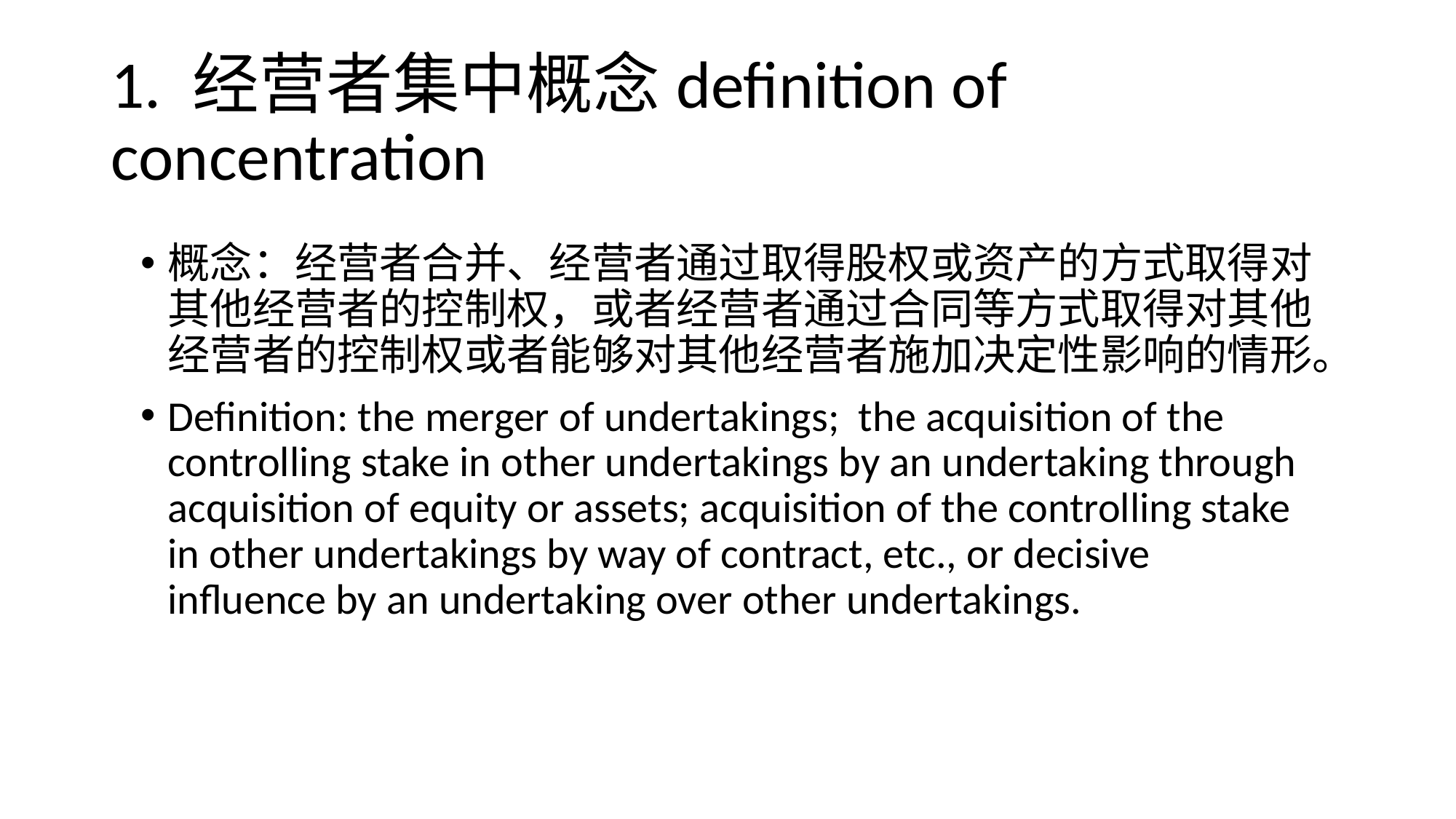

# 1. 经营者集中概念definition of concentration
概念：经营者合并、经营者通过取得股权或资产的方式取得对其他经营者的控制权，或者经营者通过合同等方式取得对其他经营者的控制权或者能够对其他经营者施加决定性影响的情形。
Definition: the merger of undertakings;  the acquisition of the controlling stake in other undertakings by an undertaking through acquisition of equity or assets; acquisition of the controlling stake in other undertakings by way of contract, etc., or decisive influence by an undertaking over other undertakings.